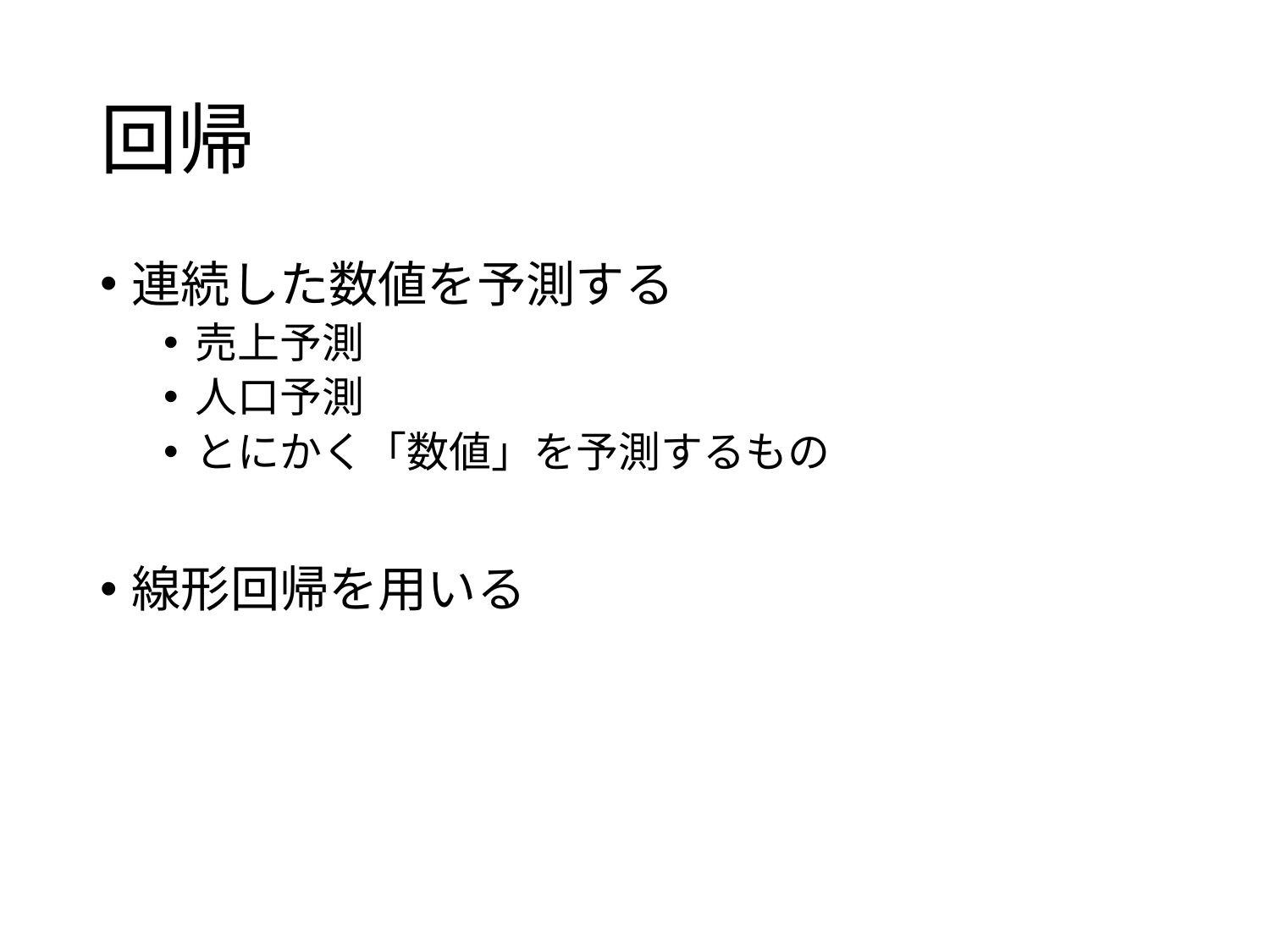

# 回帰
連続した数値を予測する
売上予測
人口予測
とにかく「数値」を予測するもの

線形回帰を用いる